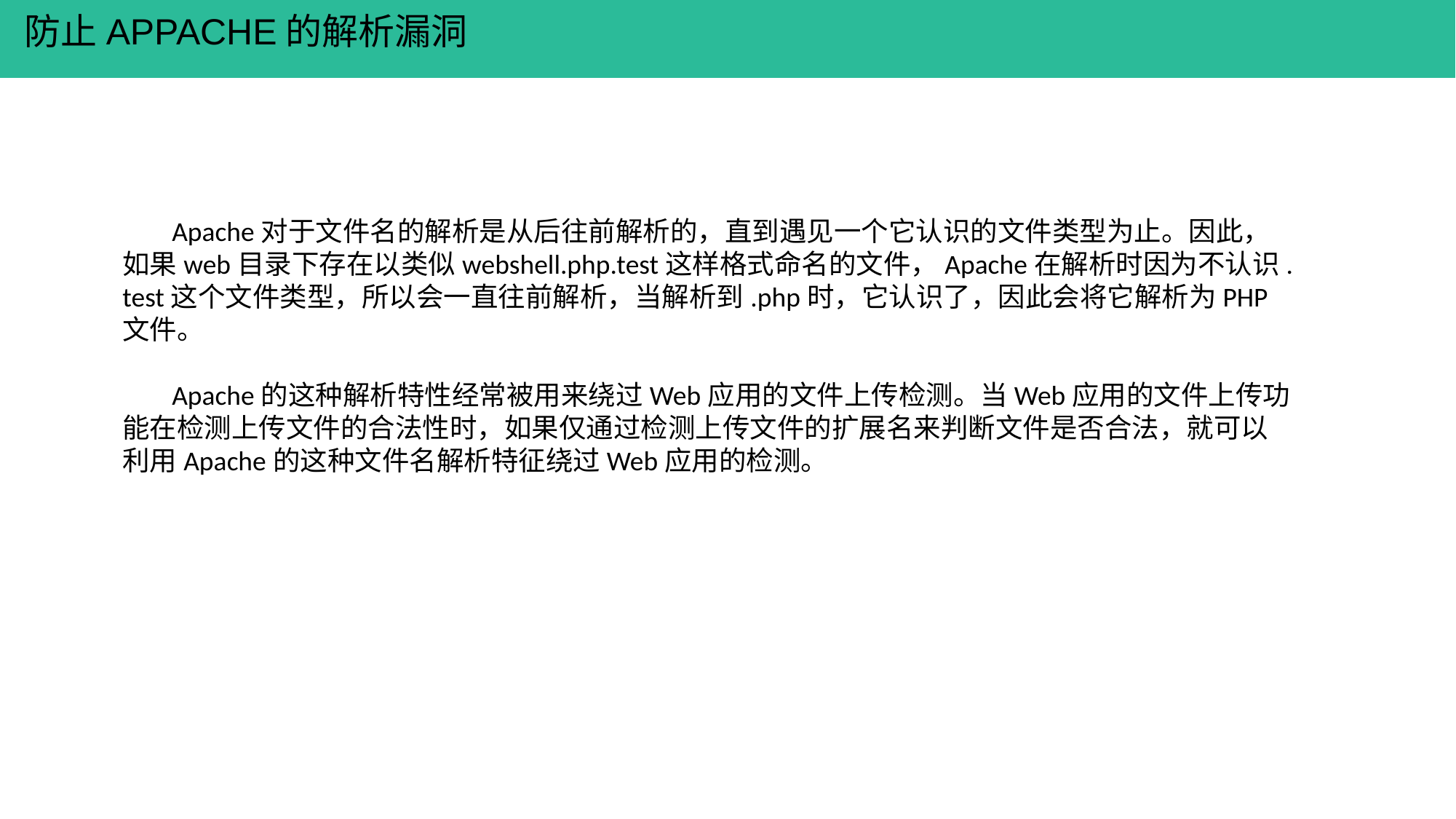

防止APPACHE的解析漏洞
        Apache对于文件名的解析是从后往前解析的，直到遇见一个它认识的文件类型为止。因此，如果web目录下存在以类似webshell.php.test这样格式命名的文件，Apache在解析时因为不认识.test这个文件类型，所以会一直往前解析，当解析到.php时，它认识了，因此会将它解析为PHP文件。

        Apache的这种解析特性经常被用来绕过Web应用的文件上传检测。当Web应用的文件上传功能在检测上传文件的合法性时，如果仅通过检测上传文件的扩展名来判断文件是否合法，就可以利用Apache的这种文件名解析特征绕过Web应用的检测。